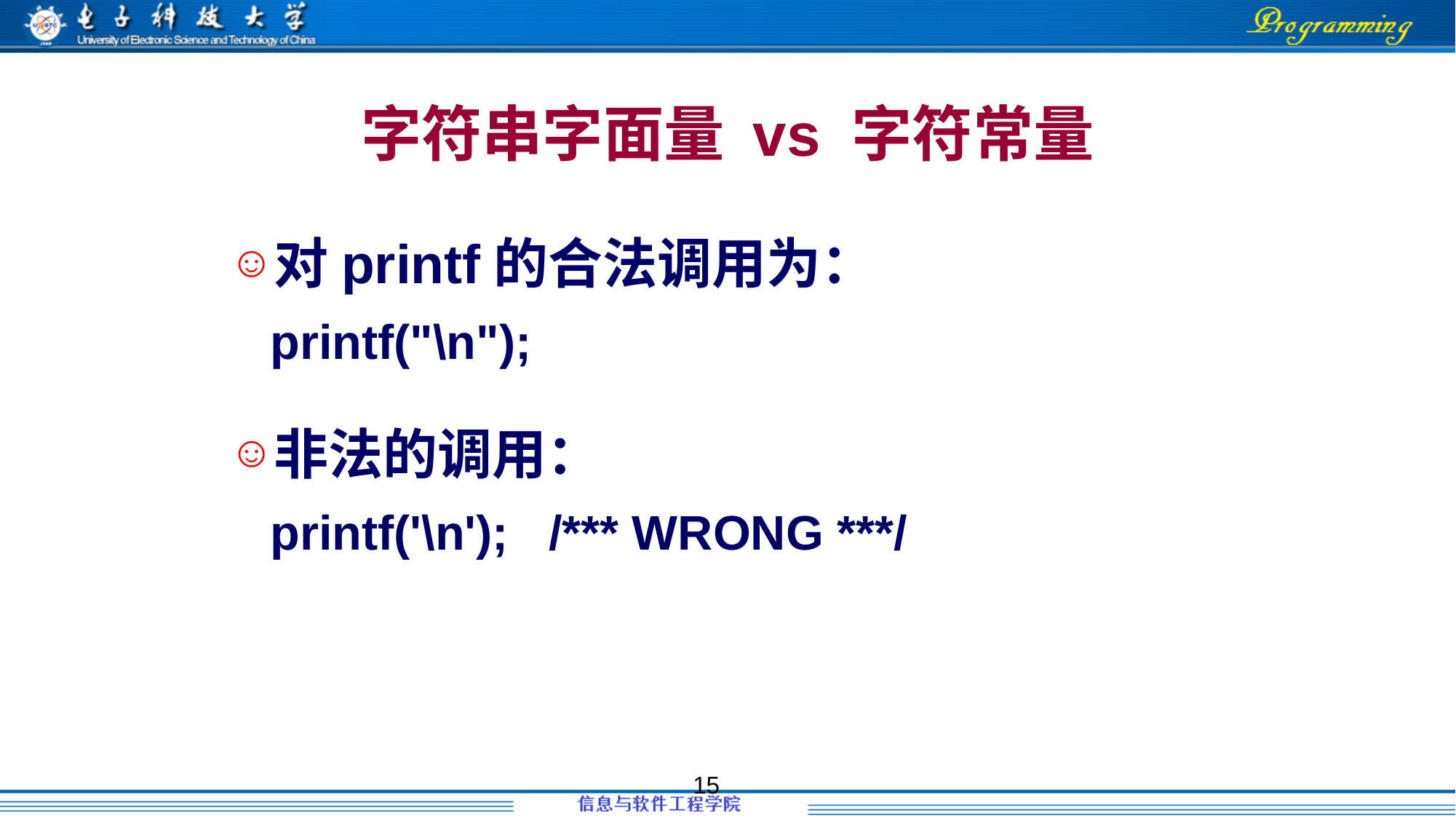

# 字符串字面量 vs 字符常量
对printf的合法调用为：
	printf("\n");
非法的调用：
	printf('\n');   /*** WRONG ***/
15